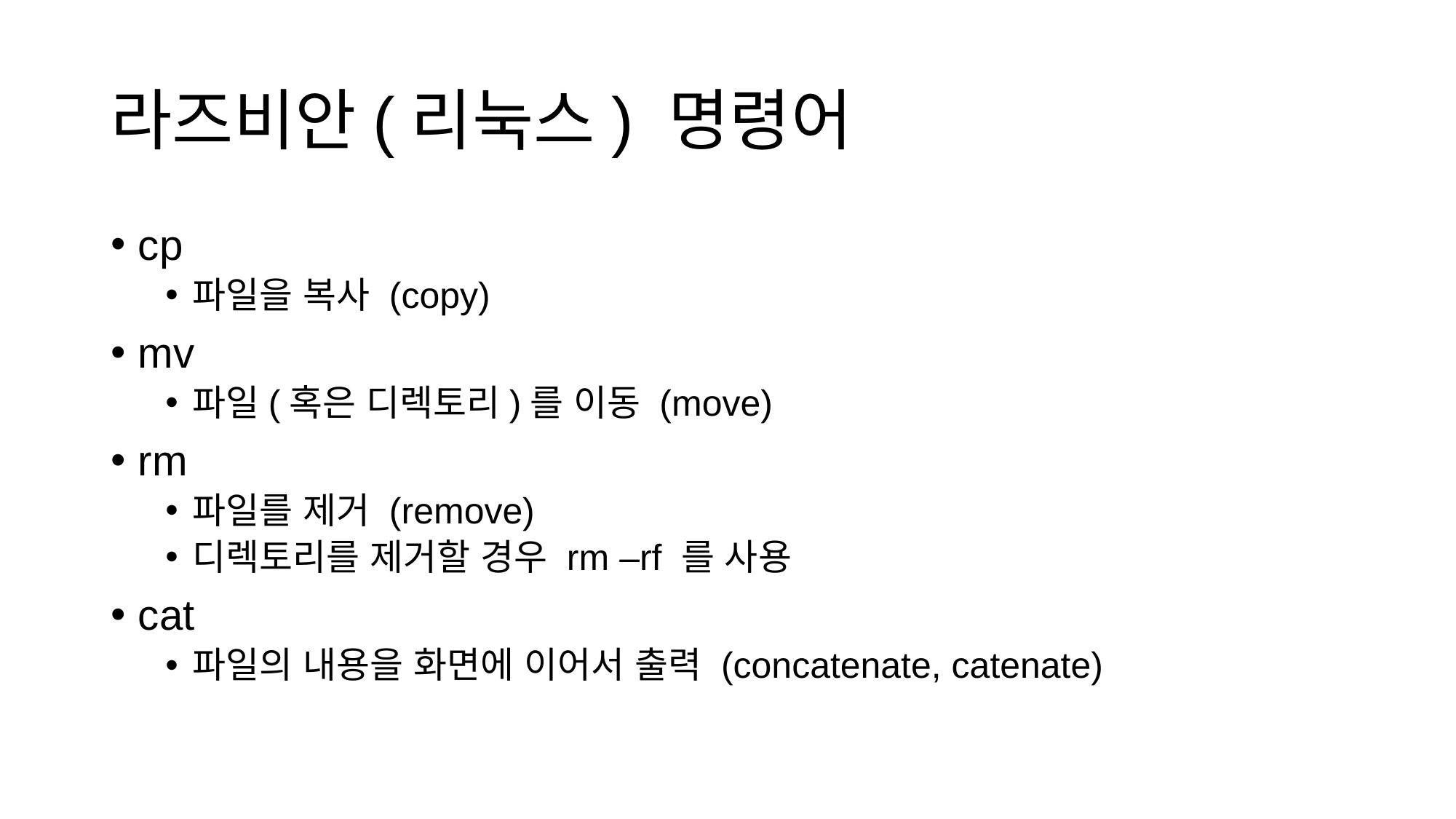

# 라즈비안(리눅스) 명령어
cp
파일을 복사 (copy)
mv
파일(혹은 디렉토리)를 이동 (move)
rm
파일를 제거 (remove)
디렉토리를 제거할 경우 rm –rf 를 사용
cat
파일의 내용을 화면에 이어서 출력 (concatenate, catenate)